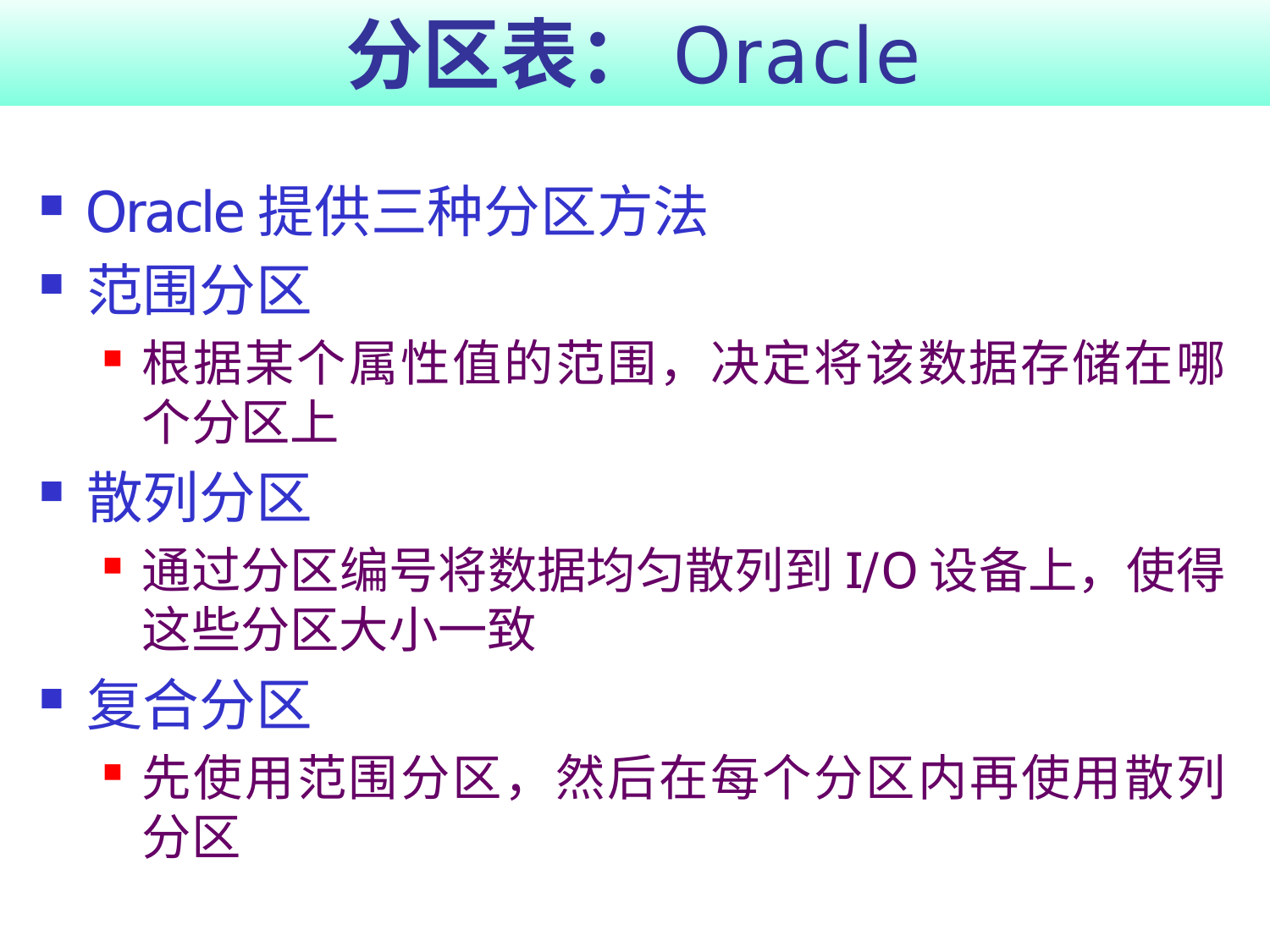

# 分区表：Oracle
Oracle提供三种分区方法
范围分区
根据某个属性值的范围，决定将该数据存储在哪个分区上
散列分区
通过分区编号将数据均匀散列到I/O设备上，使得这些分区大小一致
复合分区
先使用范围分区，然后在每个分区内再使用散列分区